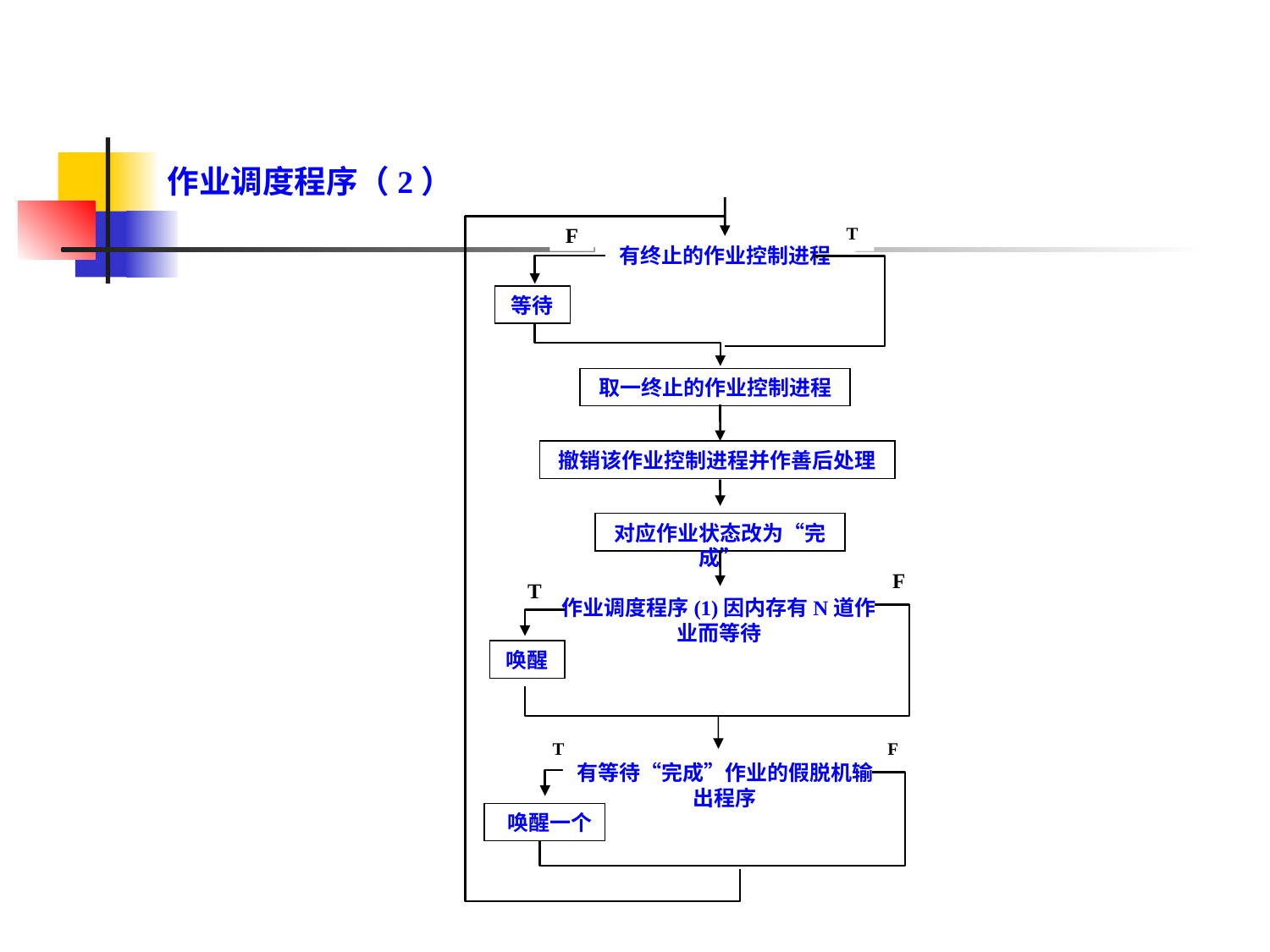

作业调度程序（2）

F
T
有终止的作业控制进程

等待

取一终止的作业控制进程

撤销该作业控制进程并作善后处理

对应作业状态改为“完成”

F
T
作业调度程序(1)因内存有N道作业而等待

唤醒

T
F
有等待“完成”作业的假脱机输出程序

唤醒一个